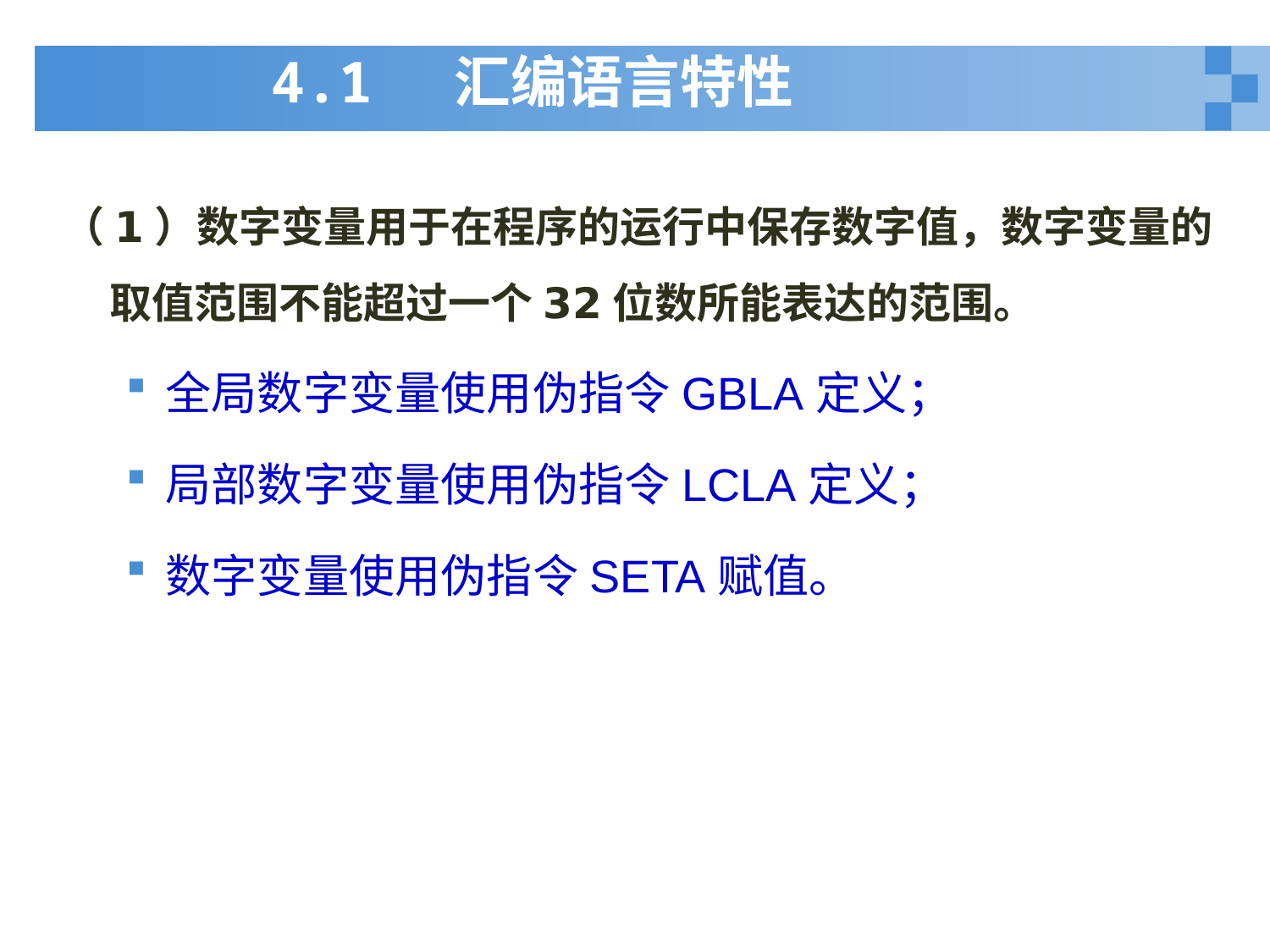

# 4.1  汇编语言特性
（1）数字变量用于在程序的运行中保存数字值，数字变量的取值范围不能超过一个32位数所能表达的范围。
全局数字变量使用伪指令GBLA定义；
局部数字变量使用伪指令LCLA定义；
数字变量使用伪指令SETA赋值。